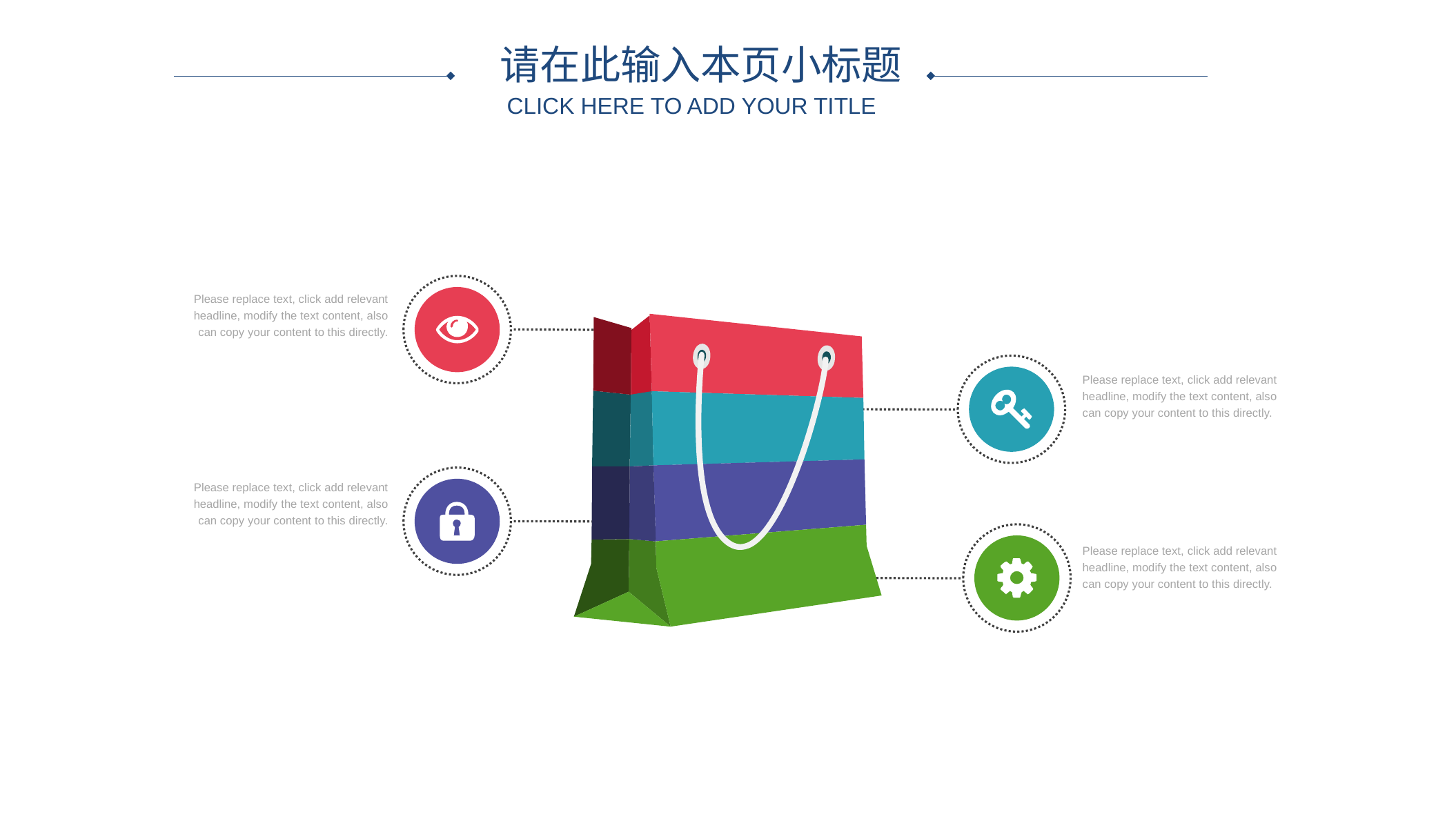

请在此输入本页小标题
CLICK HERE TO ADD YOUR TITLE

Please replace text, click add relevant headline, modify the text content, also can copy your content to this directly.

Please replace text, click add relevant headline, modify the text content, also can copy your content to this directly.

Please replace text, click add relevant headline, modify the text content, also can copy your content to this directly.

Please replace text, click add relevant headline, modify the text content, also can copy your content to this directly.